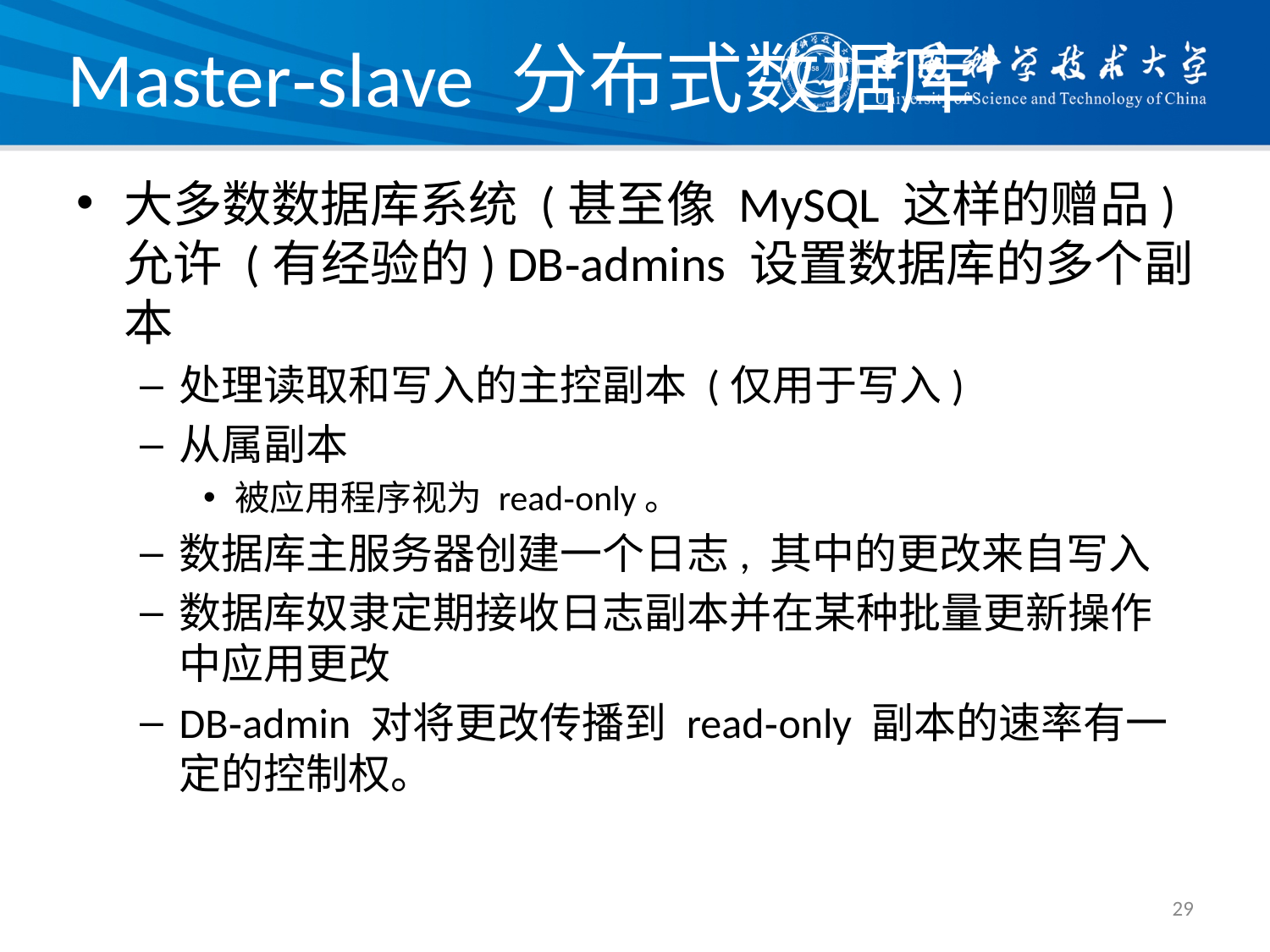

# Master‐slave 分布式数据库
大多数数据库系统 (甚至像 MySQL 这样的赠品) 允许 (有经验的) DB‐admins 设置数据库的多个副本
处理读取和写入的主控副本 (仅用于写入)
从属副本
被应用程序视为 read‐only。
数据库主服务器创建一个日志, 其中的更改来自写入
数据库奴隶定期接收日志副本并在某种批量更新操作中应用更改
DB‐admin 对将更改传播到 read‐only 副本的速率有一定的控制权。
29